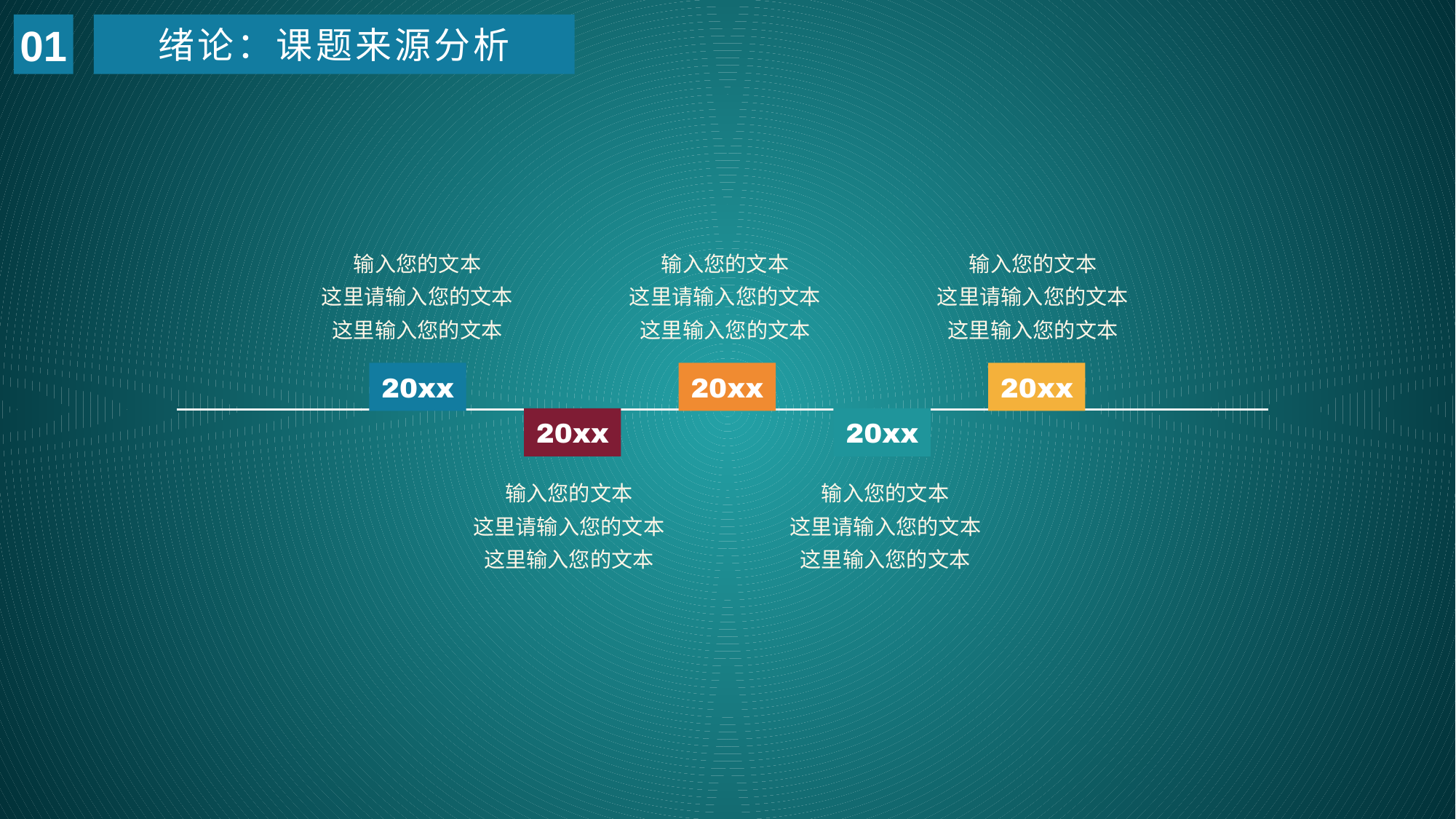

01
绪论：课题来源分析
输入您的文本
这里请输入您的文本
这里输入您的文本
输入您的文本
这里请输入您的文本
这里输入您的文本
输入您的文本
这里请输入您的文本
这里输入您的文本
20xx
20xx
20xx
20xx
20xx
输入您的文本
这里请输入您的文本
这里输入您的文本
输入您的文本
这里请输入您的文本
这里输入您的文本